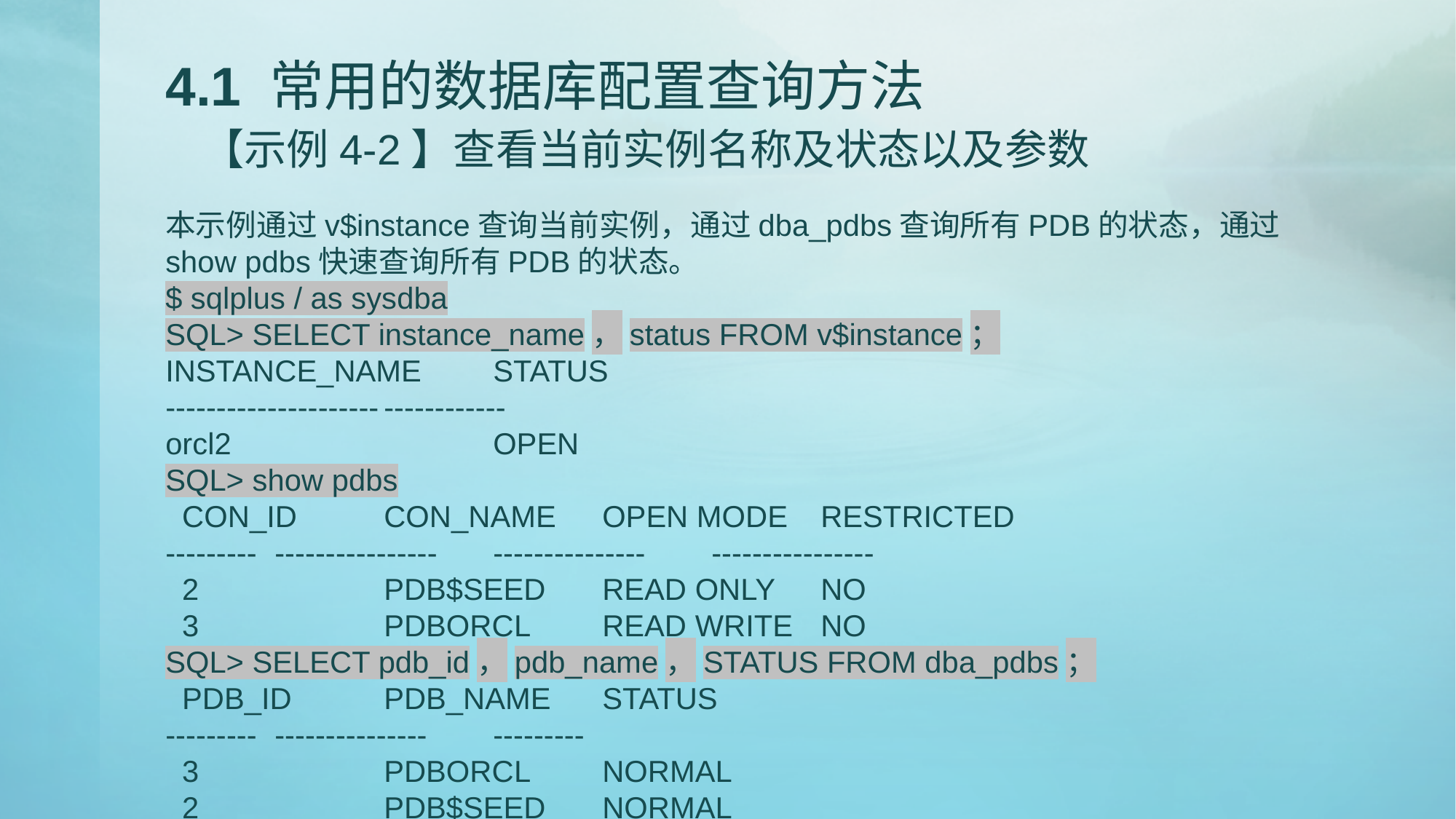

# 4.1 常用的数据库配置查询方法 【示例4-2】查看当前实例名称及状态以及参数
本示例通过v$instance查询当前实例，通过dba_pdbs查询所有PDB的状态，通过show pdbs快速查询所有PDB的状态。
$ sqlplus / as sysdba
SQL> SELECT instance_name，status FROM v$instance；
INSTANCE_NAME  	STATUS
---------------------	------------
orcl2    			OPEN
SQL> show pdbs
  CON_ID	CON_NAME	OPEN MODE	RESTRICTED
---------	----------------	---------------	----------------
  2		PDB$SEED	READ ONLY	NO
  3		PDBORCL	READ WRITE	NO
SQL> SELECT pdb_id，pdb_name，STATUS FROM dba_pdbs；
  PDB_ID	PDB_NAME	STATUS
--------- 	---------------	---------
  3		PDBORCL	NORMAL
  2		PDB$SEED	NORMAL